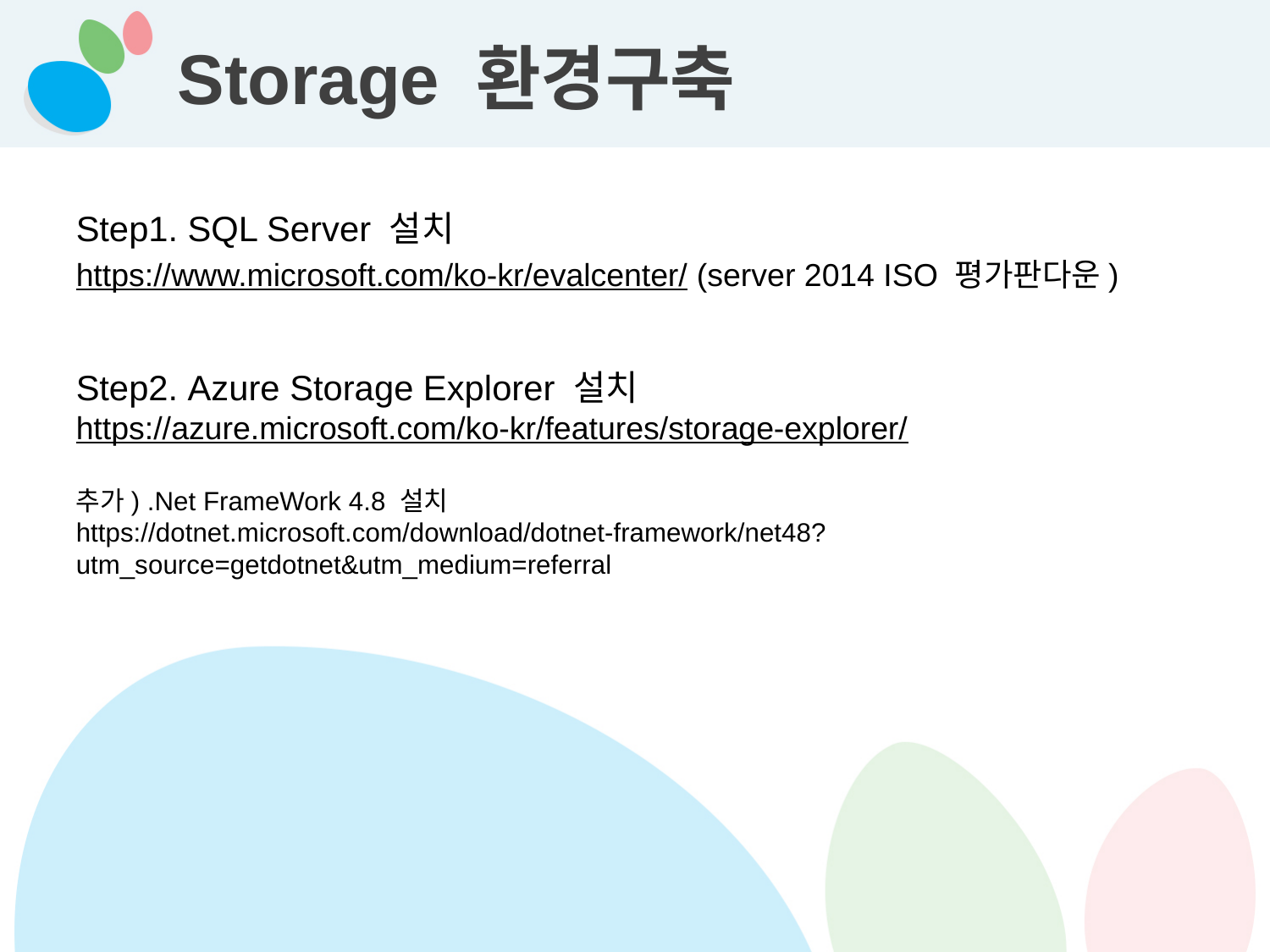

# Storage 환경구축
Step1. SQL Server 설치
https://www.microsoft.com/ko-kr/evalcenter/ (server 2014 ISO 평가판다운)
Step2. Azure Storage Explorer 설치
https://azure.microsoft.com/ko-kr/features/storage-explorer/

추가) .Net FrameWork 4.8 설치
https://dotnet.microsoft.com/download/dotnet-framework/net48?utm_source=getdotnet&utm_medium=referral